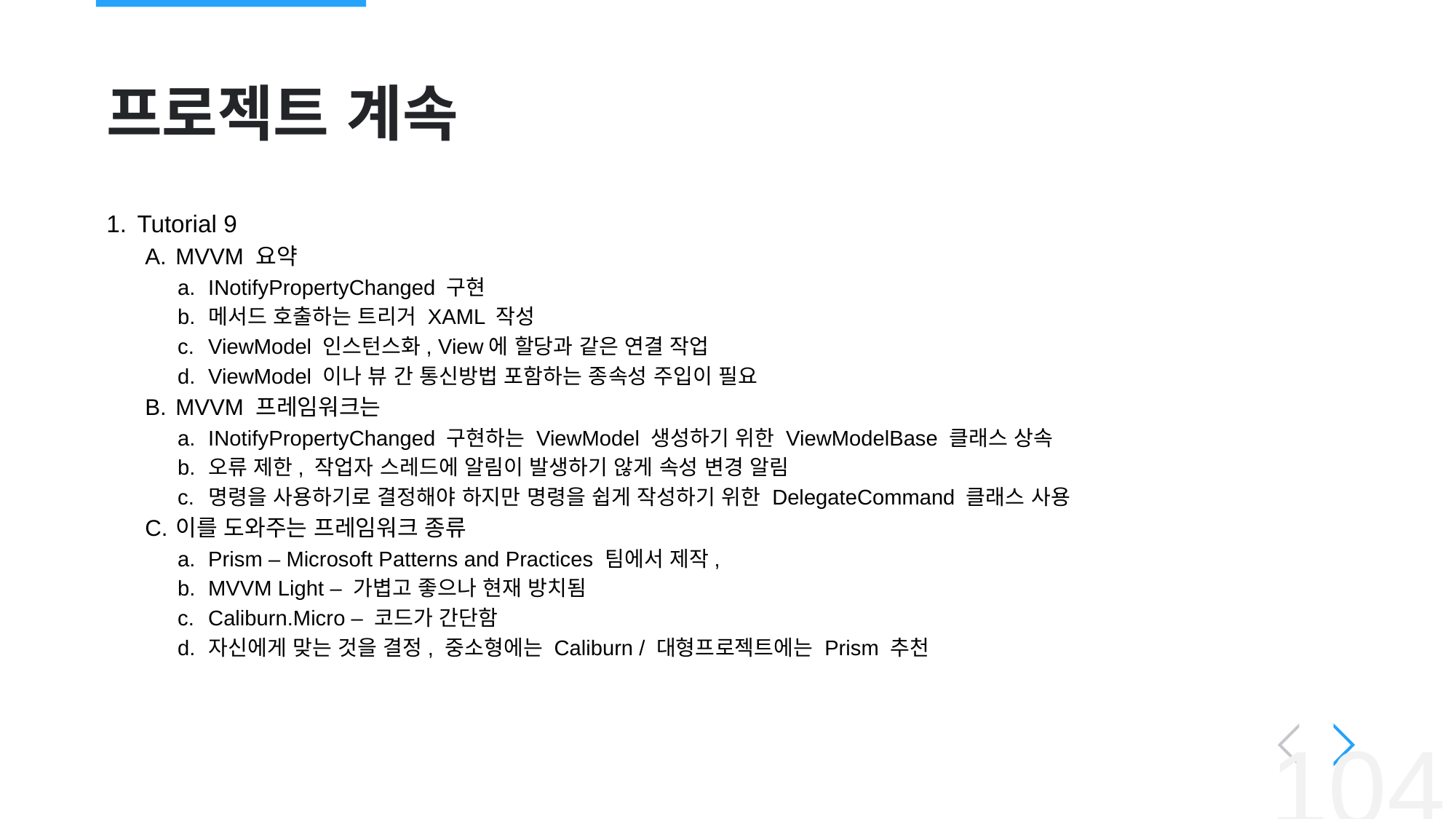

# 프로젝트 계속
Tutorial 9
MVVM 요약
INotifyPropertyChanged 구현
메서드 호출하는 트리거 XAML 작성
ViewModel 인스턴스화, View에 할당과 같은 연결 작업
ViewModel 이나 뷰 간 통신방법 포함하는 종속성 주입이 필요
MVVM 프레임워크는
INotifyPropertyChanged 구현하는 ViewModel 생성하기 위한 ViewModelBase 클래스 상속
오류 제한, 작업자 스레드에 알림이 발생하기 않게 속성 변경 알림
명령을 사용하기로 결정해야 하지만 명령을 쉽게 작성하기 위한 DelegateCommand 클래스 사용
이를 도와주는 프레임워크 종류
Prism – Microsoft Patterns and Practices 팀에서 제작,
MVVM Light – 가볍고 좋으나 현재 방치됨
Caliburn.Micro – 코드가 간단함
자신에게 맞는 것을 결정, 중소형에는 Caliburn / 대형프로젝트에는 Prism 추천
104